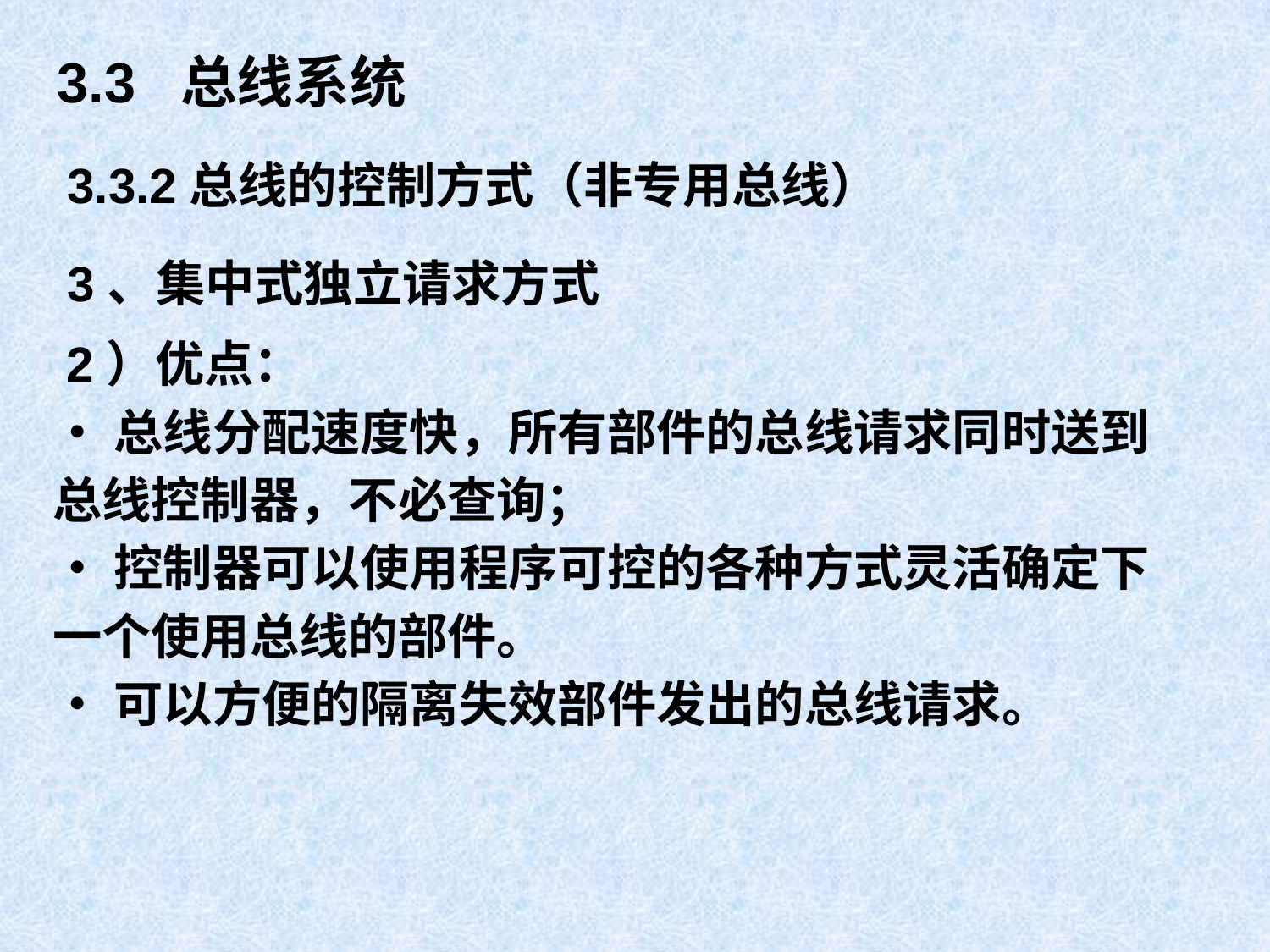

3.3  总线系统
3.3.2总线的控制方式（非专用总线）

3、集中式独立请求方式
 2）优点：
•总线分配速度快，所有部件的总线请求同时送到总线控制器，不必查询；
•控制器可以使用程序可控的各种方式灵活确定下一个使用总线的部件。
•可以方便的隔离失效部件发出的总线请求。